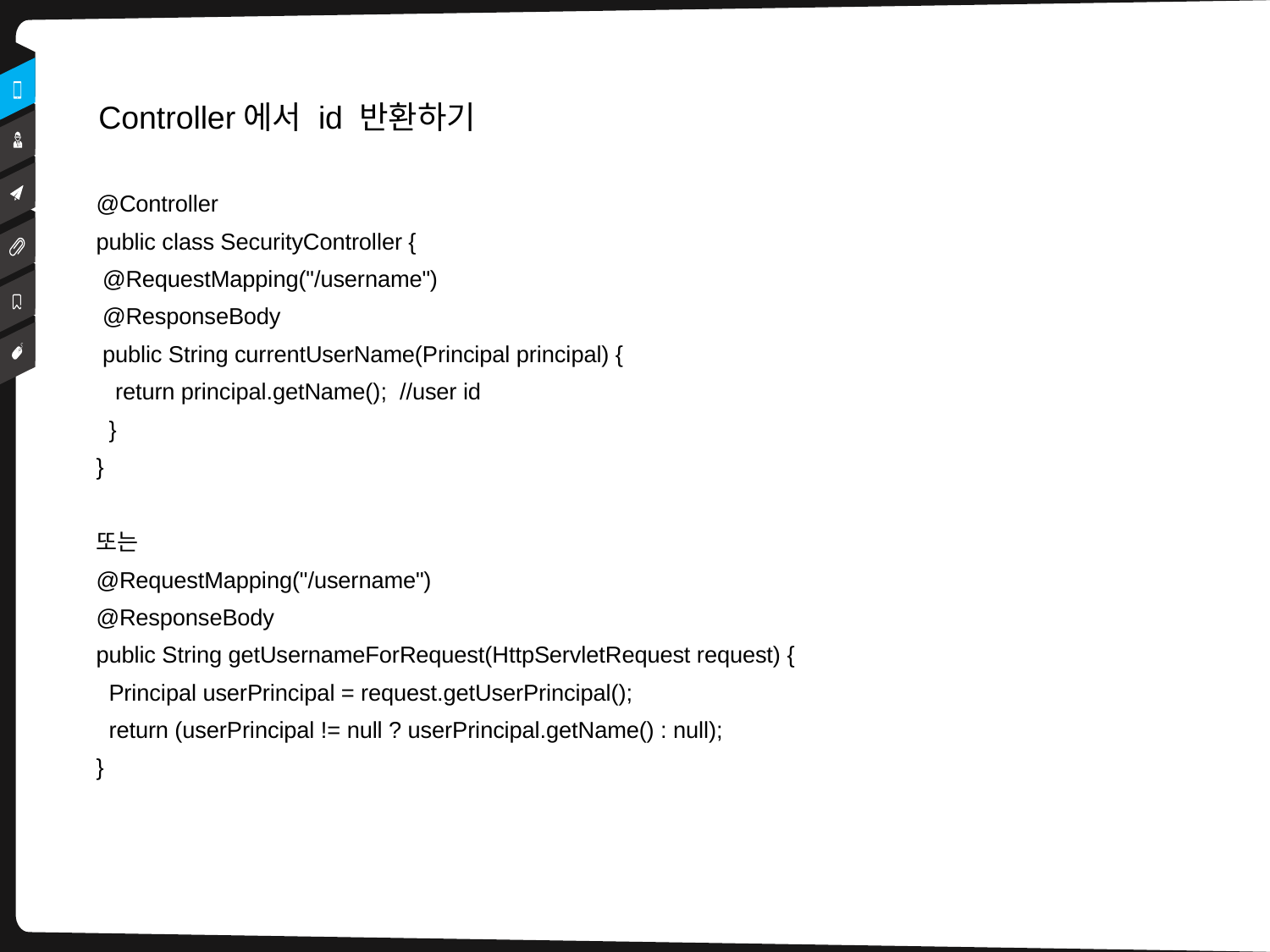

# Controller에서 id 반환하기
@Controller
public class SecurityController {
 @RequestMapping("/username")
 @ResponseBody
 public String currentUserName(Principal principal) {
   return principal.getName();  //user id
  }
}

또는
@RequestMapping("/username")
@ResponseBody
public String getUsernameForRequest(HttpServletRequest request) {
  Principal userPrincipal = request.getUserPrincipal();
  return (userPrincipal != null ? userPrincipal.getName() : null);
}